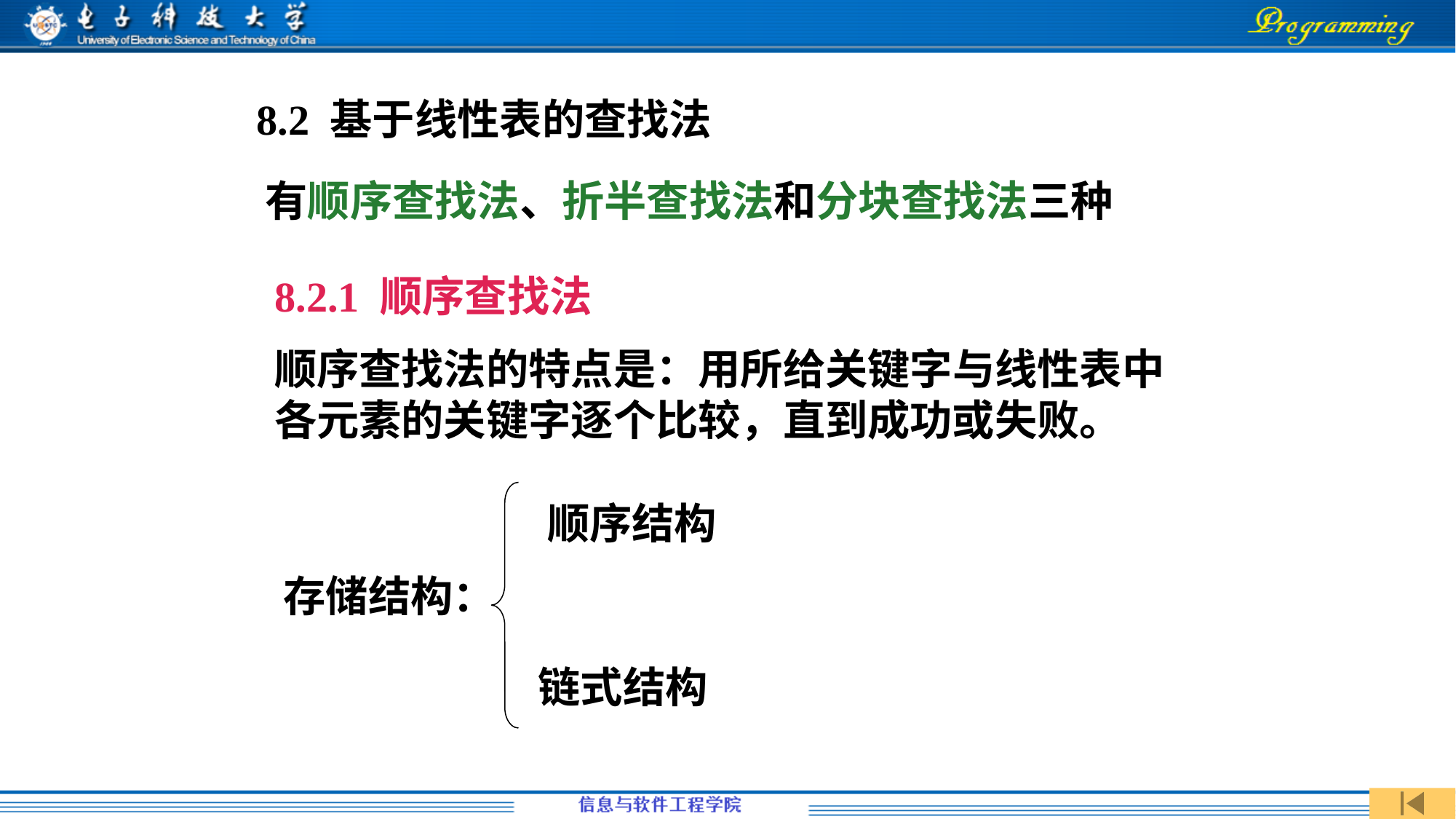

8.2 基于线性表的查找法
有顺序查找法、折半查找法和分块查找法三种
8.2.1 顺序查找法
顺序查找法的特点是：用所给关键字与线性表中各元素的关键字逐个比较，直到成功或失败。

顺序结构
存储结构：
链式结构